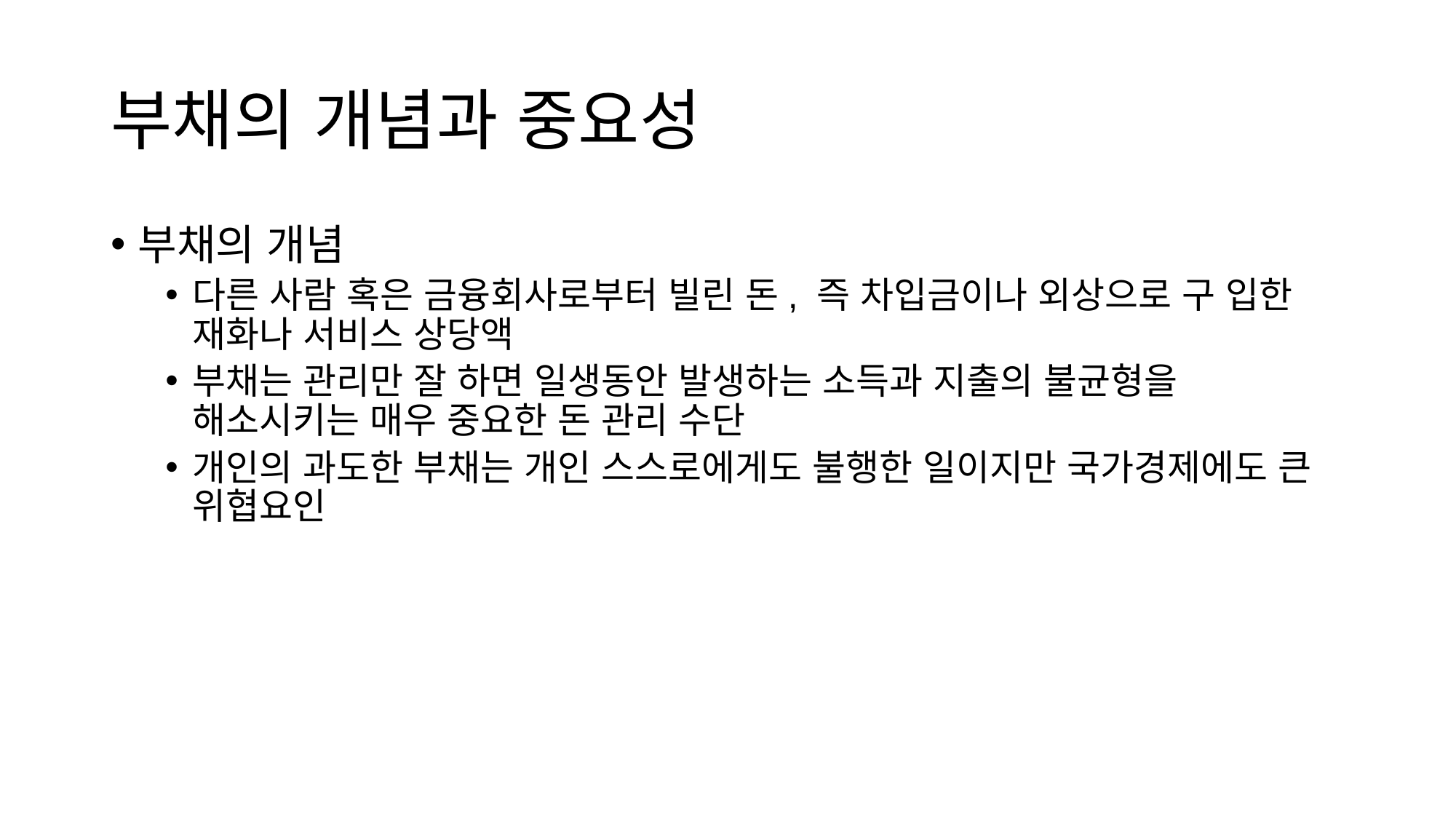

# 부채의 개념과 중요성
부채의 개념
다른 사람 혹은 금융회사로부터 빌린 돈, 즉 차입금이나 외상으로 구 입한 재화나 서비스 상당액
부채는 관리만 잘 하면 일생동안 발생하는 소득과 지출의 불균형을 해소시키는 매우 중요한 돈 관리 수단
개인의 과도한 부채는 개인 스스로에게도 불행한 일이지만 국가경제에도 큰 위협요인